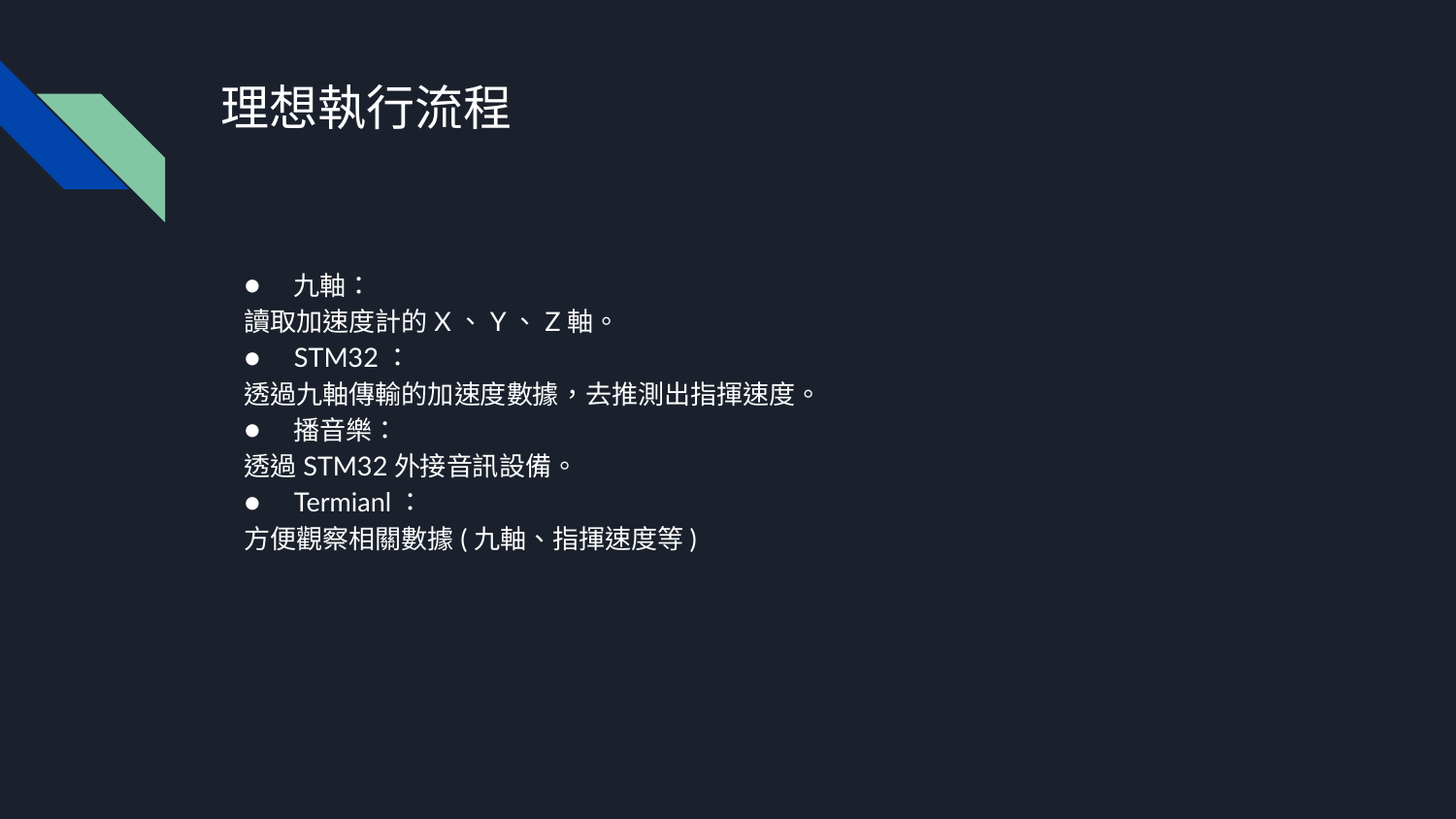

# 理想執行流程
九軸：
讀取加速度計的X、Y、Z軸。
STM32：
透過九軸傳輸的加速度數據，去推測出指揮速度。
播音樂：
透過STM32外接音訊設備。
Termianl：
方便觀察相關數據(九軸、指揮速度等)